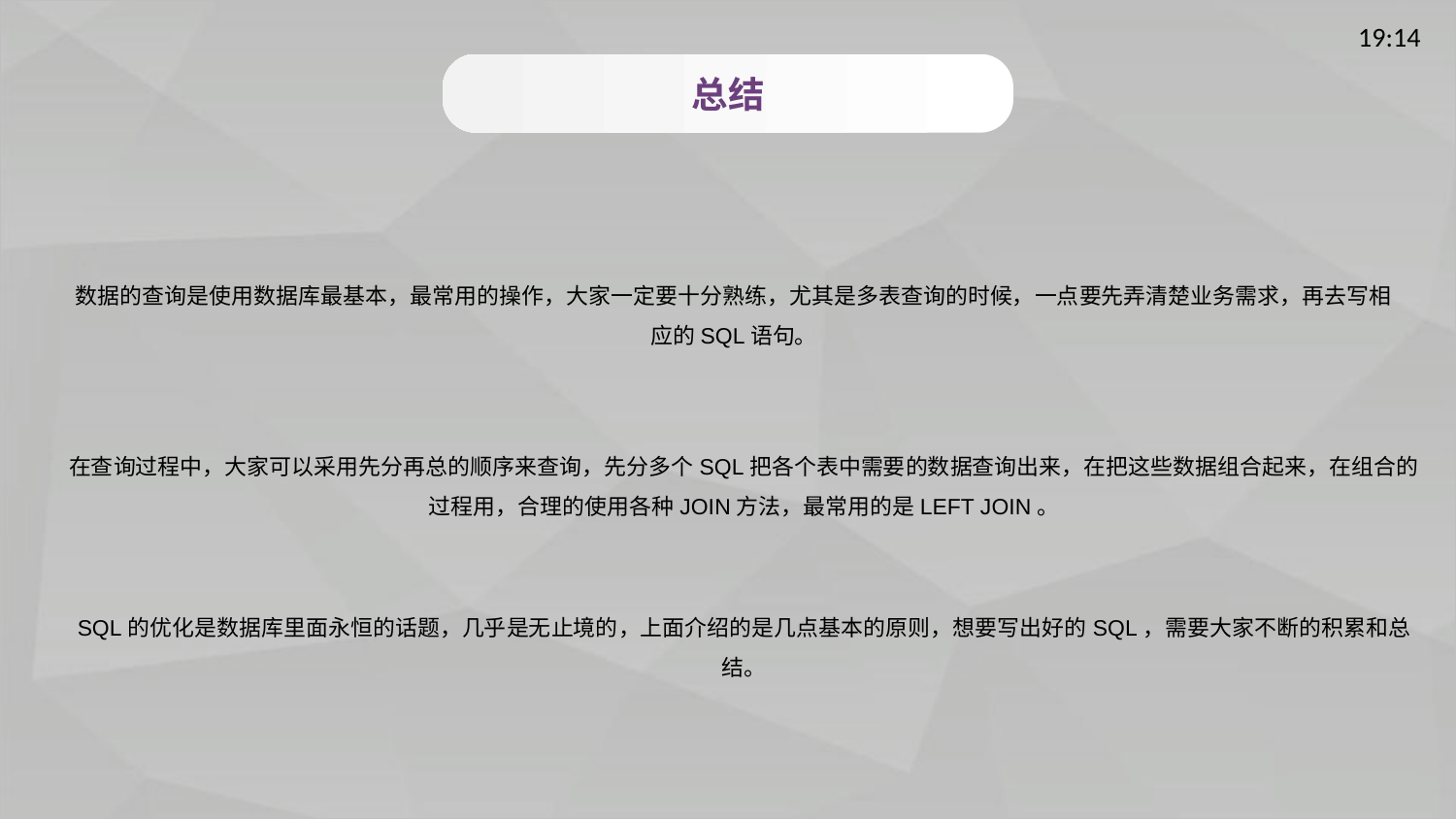

总结
数据的查询是使用数据库最基本，最常用的操作，大家一定要十分熟练，尤其是多表查询的时候，一点要先弄清楚业务需求，再去写相应的SQL语句。
在查询过程中，大家可以采用先分再总的顺序来查询，先分多个SQL把各个表中需要的数据查询出来，在把这些数据组合起来，在组合的过程用，合理的使用各种JOIN方法，最常用的是LEFT JOIN。
SQL的优化是数据库里面永恒的话题，几乎是无止境的，上面介绍的是几点基本的原则，想要写出好的SQL，需要大家不断的积累和总结。